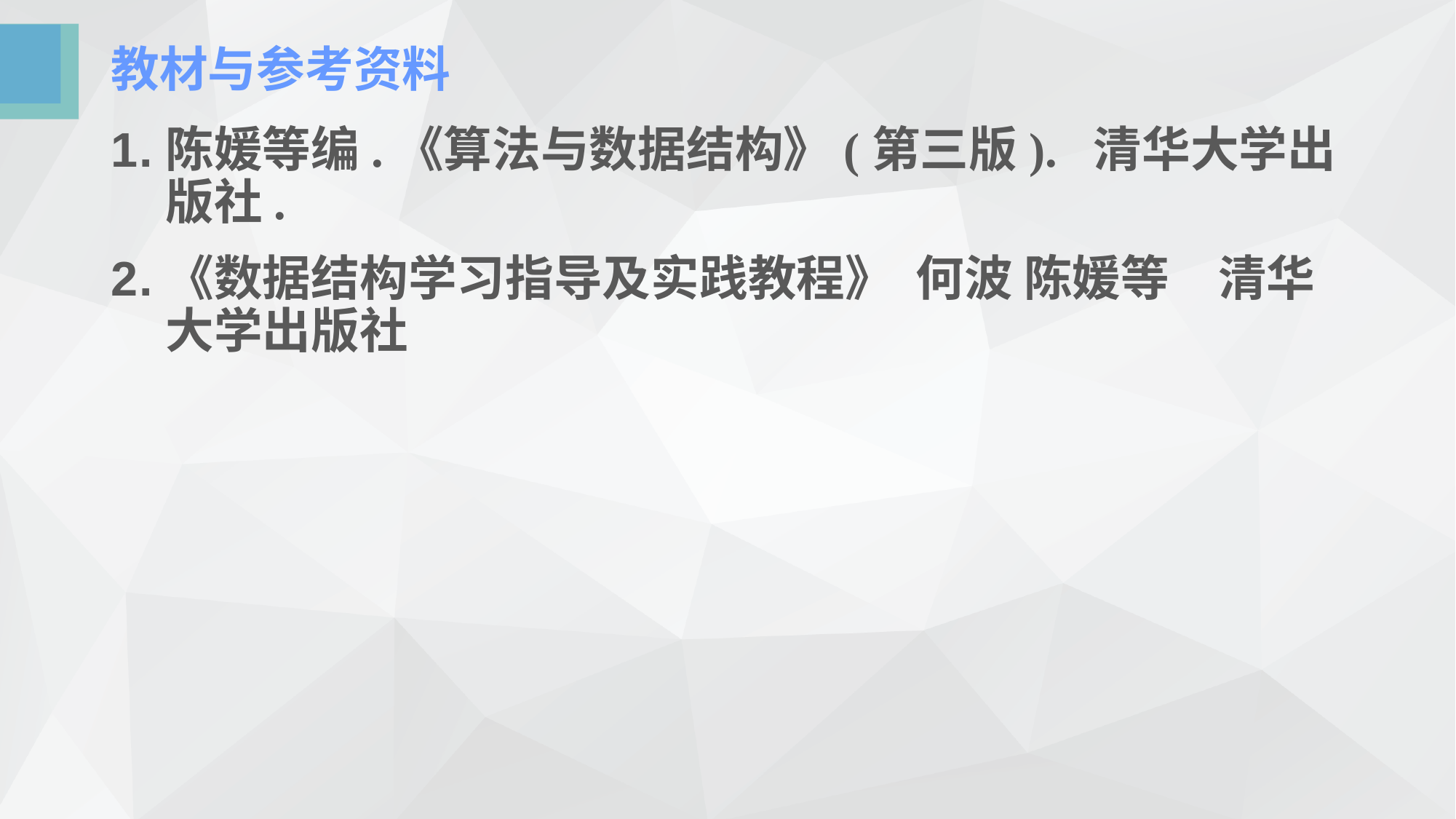

# 教材与参考资料
陈媛等编.《算法与数据结构》(第三版).  清华大学出版社.
《数据结构学习指导及实践教程》  何波 陈媛等　清华大学出版社

5